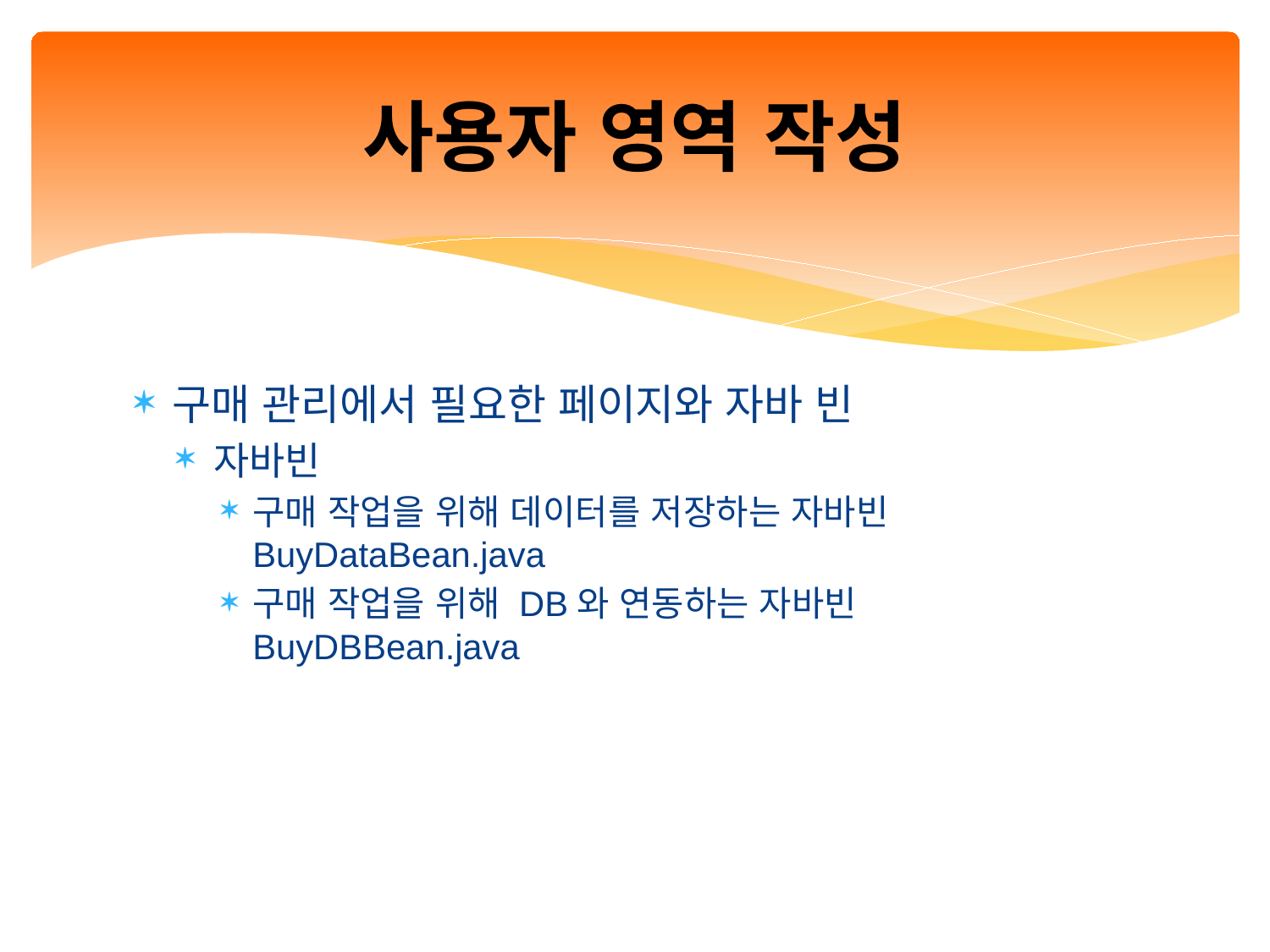

# 사용자 영역 작성
구매 관리에서 필요한 페이지와 자바 빈
자바빈
구매 작업을 위해 데이터를 저장하는 자바빈 BuyDataBean.java
구매 작업을 위해 DB와 연동하는 자바빈 BuyDBBean.java